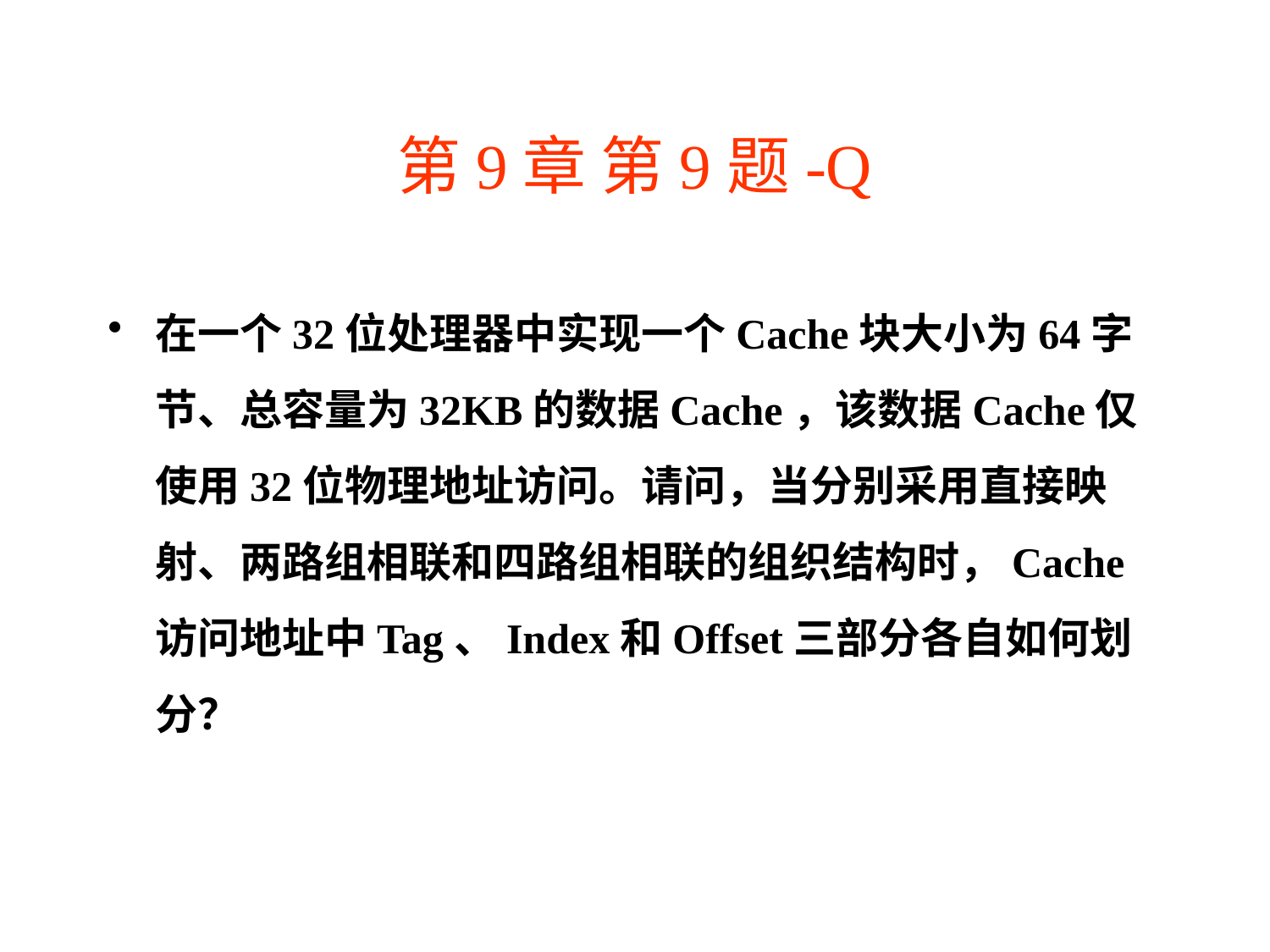

# 第9章 第9题-Q
在一个32位处理器中实现一个Cache块大小为64字节、总容量为32KB的数据Cache，该数据Cache仅使用32位物理地址访问。请问，当分别采用直接映射、两路组相联和四路组相联的组织结构时，Cache访问地址中Tag、Index和Offset三部分各自如何划分？